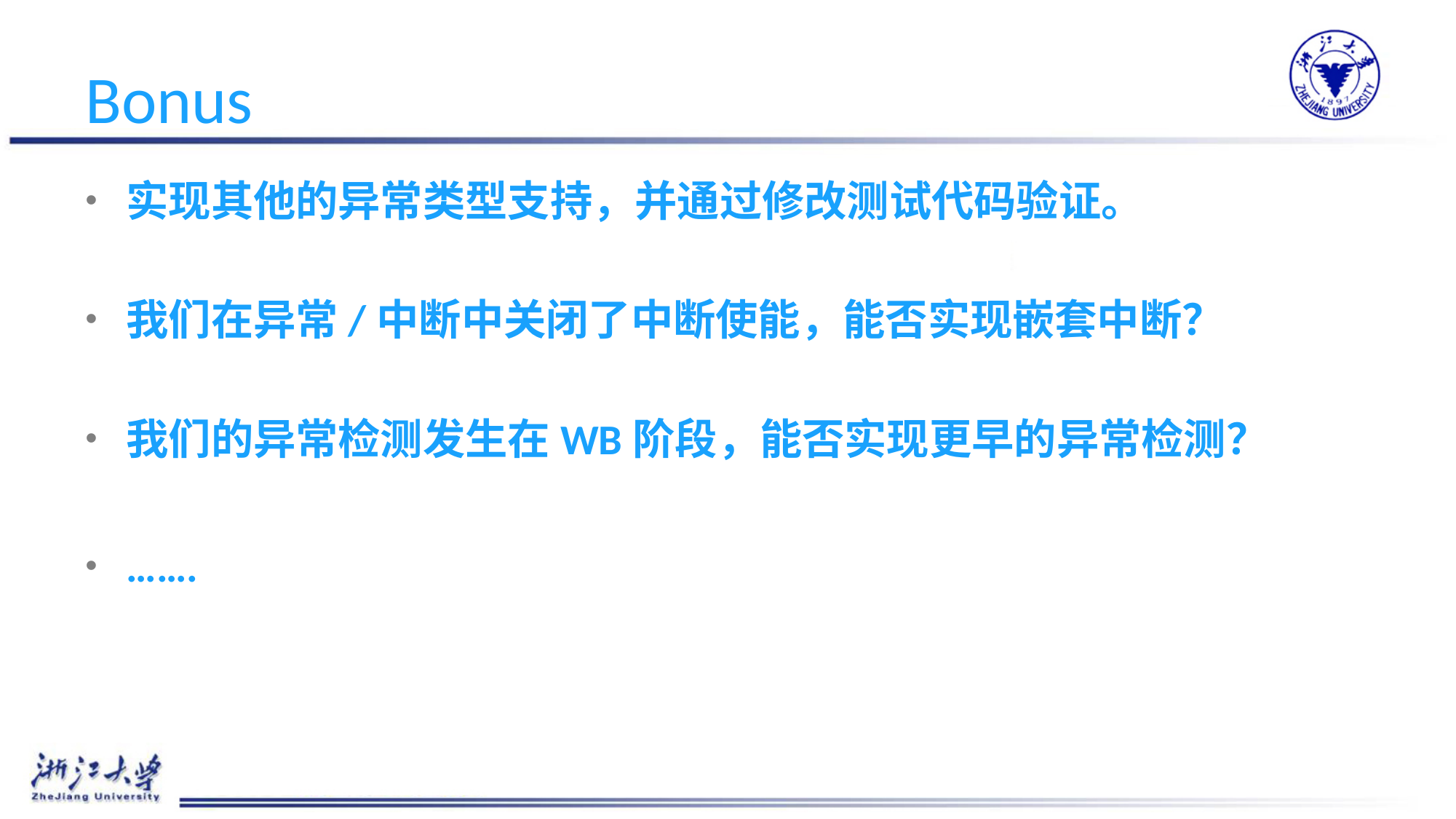

# Bonus
实现其他的异常类型支持，并通过修改测试代码验证。

我们在异常/中断中关闭了中断使能，能否实现嵌套中断？

我们的异常检测发生在WB阶段，能否实现更早的异常检测？

…….